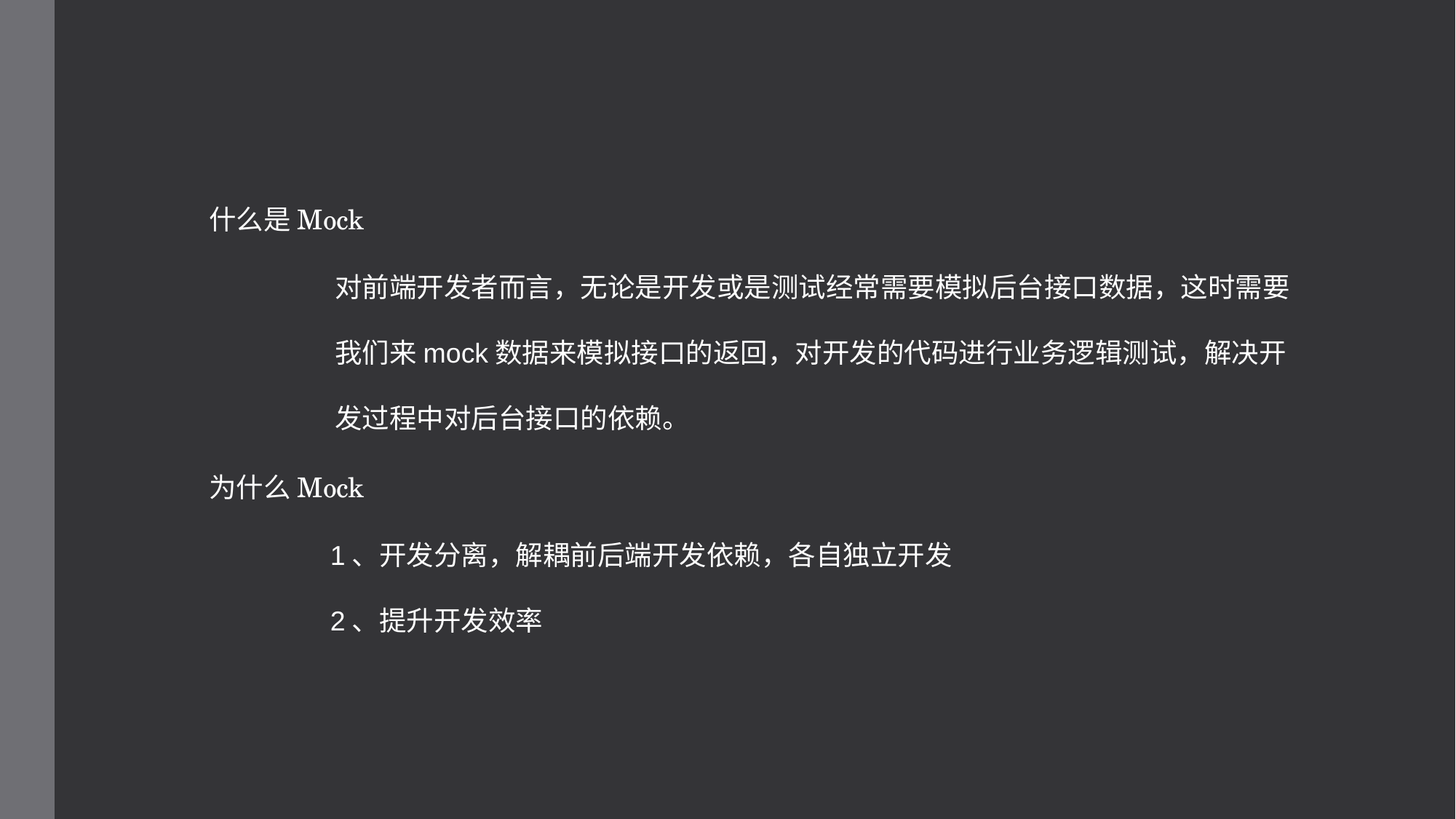

什么是Mock
对前端开发者而言，无论是开发或是测试经常需要模拟后台接口数据，这时需要

我们来mock数据来模拟接口的返回，对开发的代码进行业务逻辑测试，解决开

发过程中对后台接口的依赖。
为什么Mock
1、开发分离，解耦前后端开发依赖，各自独立开发

2、提升开发效率